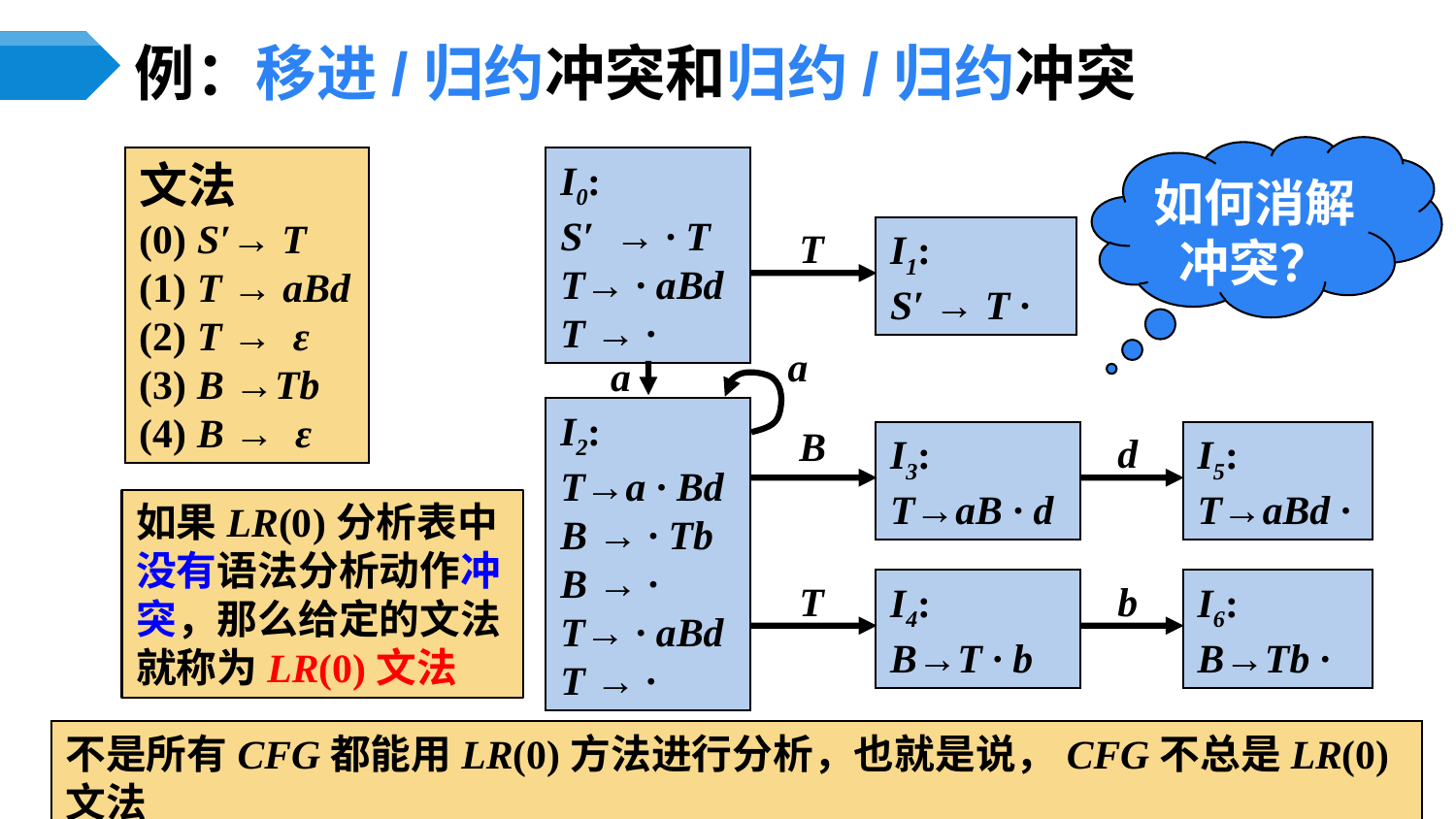

# 例：移进/归约冲突和归约/归约冲突
如何消解冲突？
文法
(0) S′→ T
(1) T → aBd
(2) T →  ε
(3) B →Tb
(4) B →  ε
I0:
S′  → · T
T→ · aBd
T → ·
T
I1:
S′ → T ·

a
a

I2:
T→a · Bd
B → · Tb
B → ·
T→ · aBd
T → ·
B
d
I3:
T→aB · d
I5:
T→aBd ·

T
b
I4:
B→T · b
I6:
B→Tb ·

如果LR(0)分析表中没有语法分析动作冲突，那么给定的文法就称为LR(0)文法
不是所有CFG都能用LR(0)方法进行分析，也就是说，CFG不总是LR(0)文法